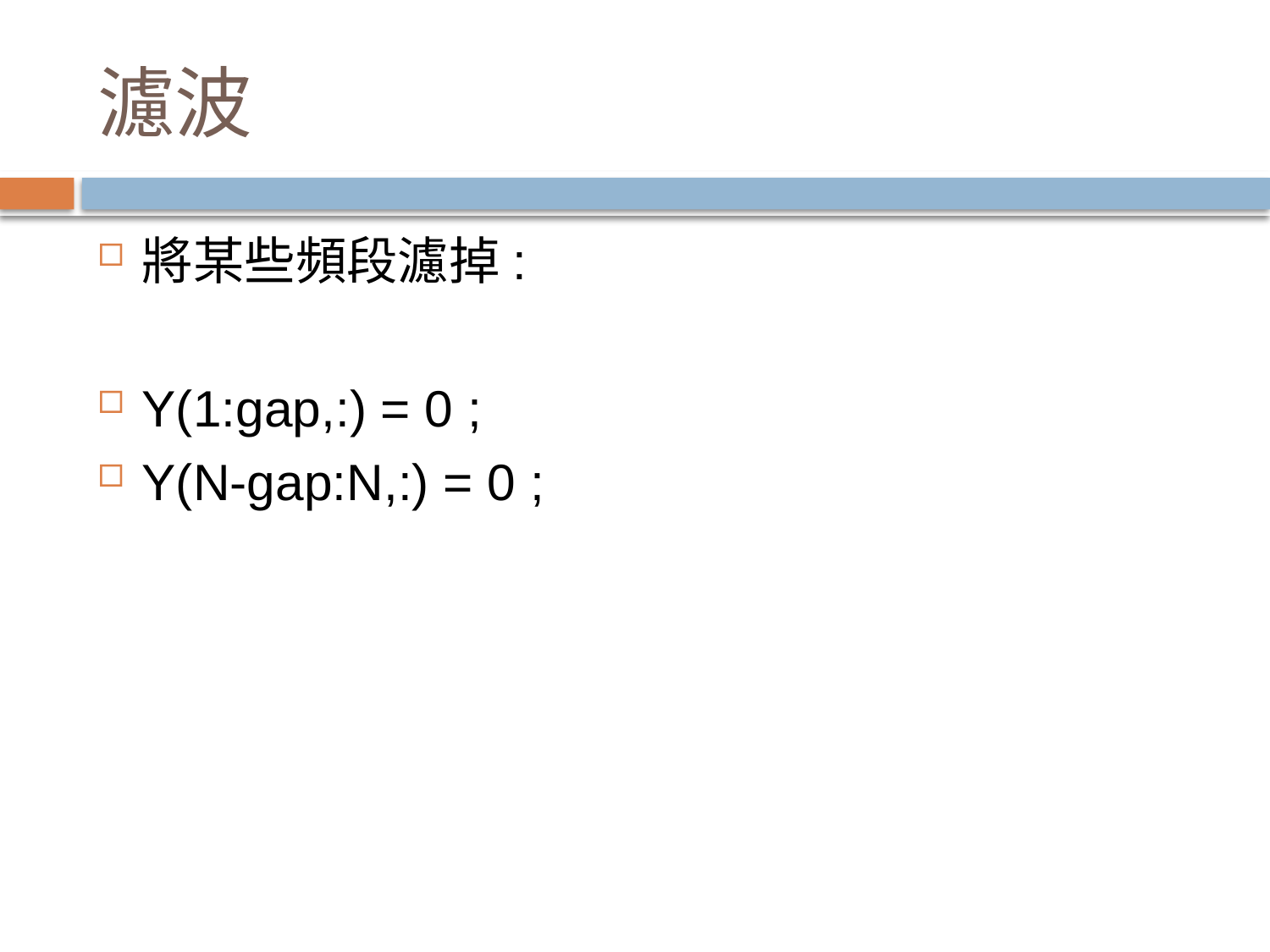

# 濾波
將某些頻段濾掉:

Y(1:gap,:) = 0 ;
Y(N-gap:N,:) = 0 ;